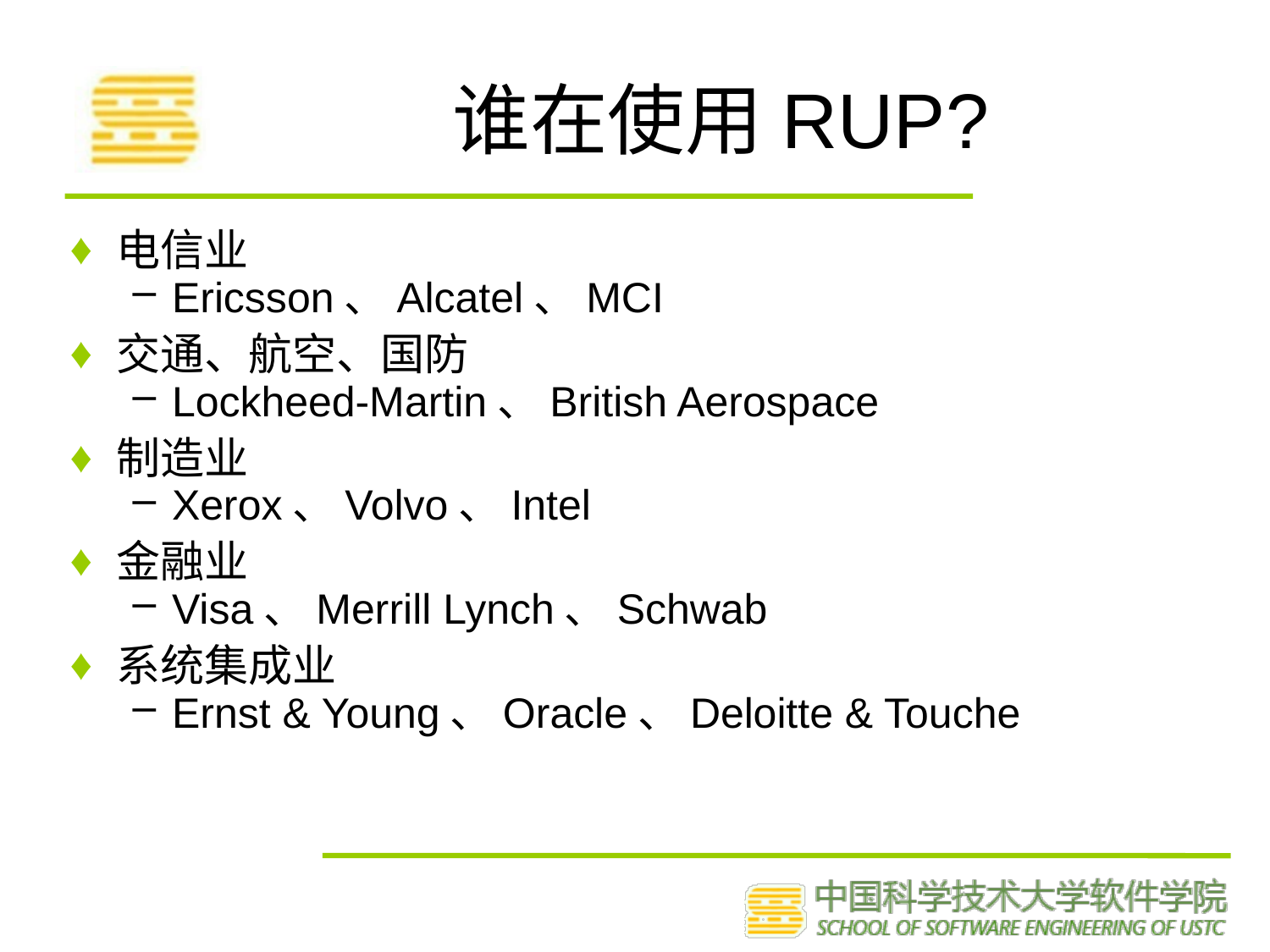

# 谁在使用RUP?
电信业
Ericsson、Alcatel、MCI
交通、航空、国防
Lockheed-Martin、British Aerospace
制造业
Xerox、Volvo、Intel
金融业
Visa、Merrill Lynch、Schwab
系统集成业
Ernst & Young、Oracle、Deloitte & Touche